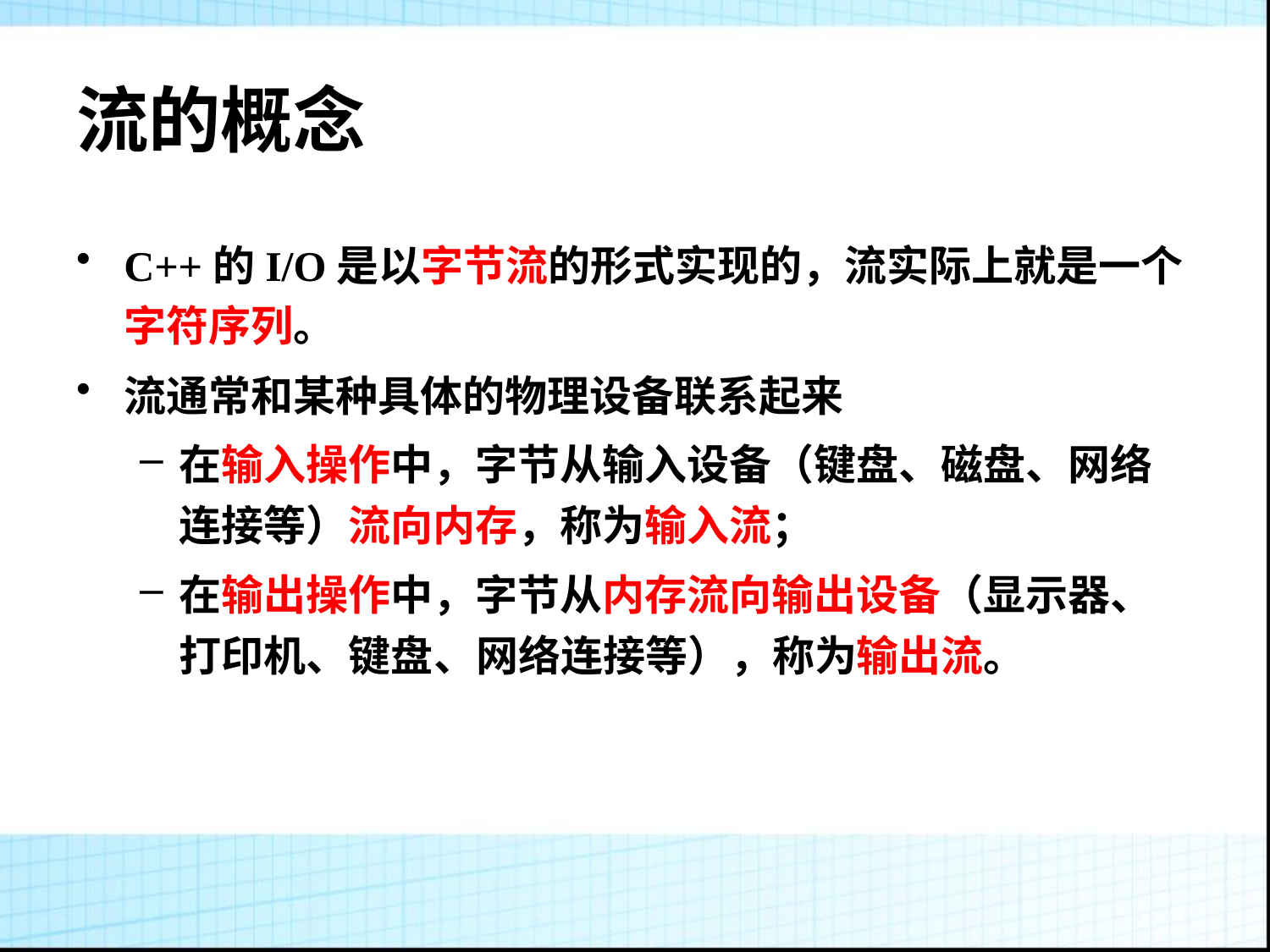

# 流的概念
C++的I/O是以字节流的形式实现的，流实际上就是一个字符序列。
流通常和某种具体的物理设备联系起来
在输入操作中，字节从输入设备（键盘、磁盘、网络连接等）流向内存，称为输入流；
在输出操作中，字节从内存流向输出设备（显示器、打印机、键盘、网络连接等），称为输出流。